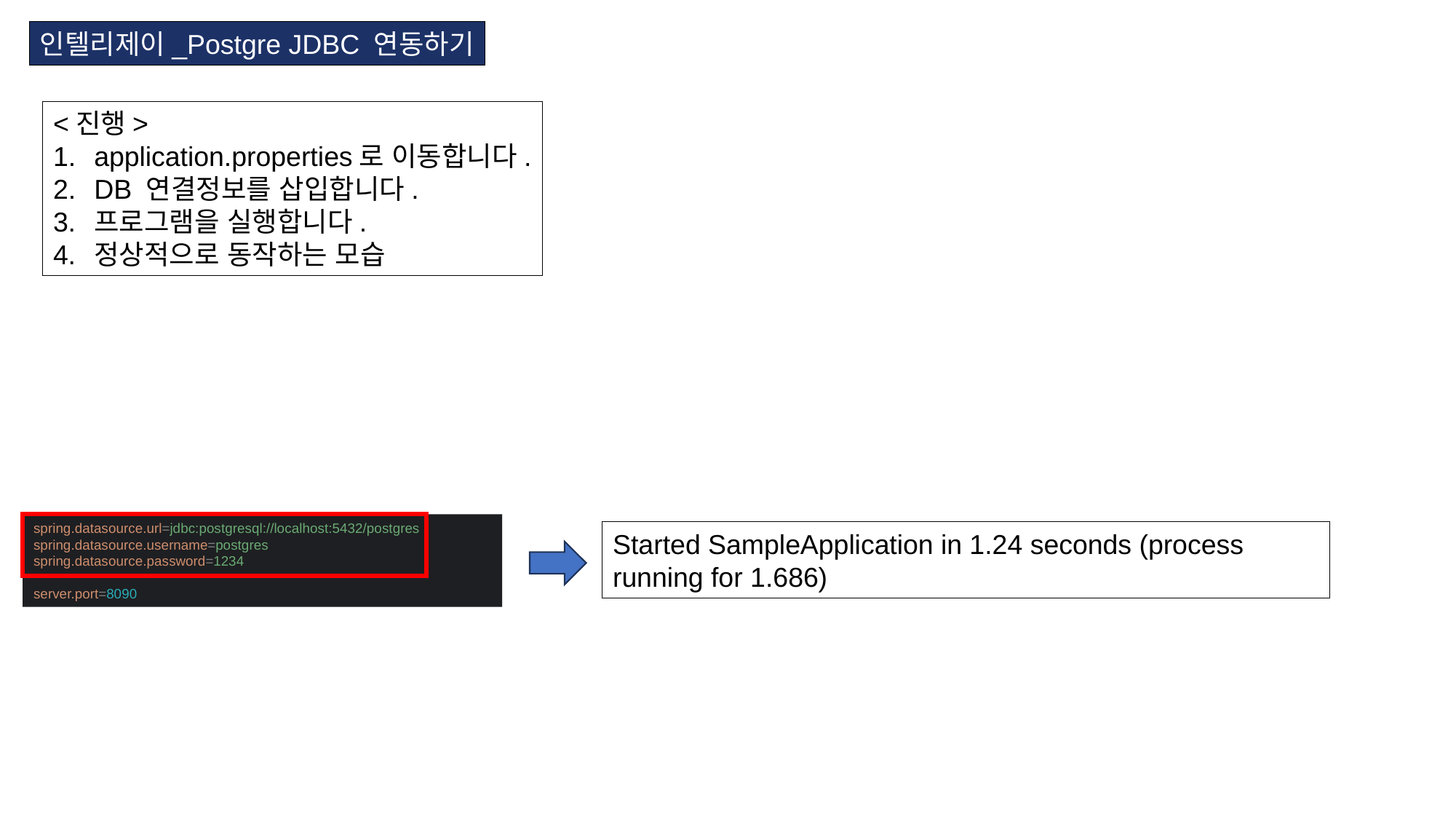

인텔리제이_Postgre JDBC 연동하기
<진행>
application.properties로 이동합니다.
DB 연결정보를 삽입합니다.
프로그램을 실행합니다.
정상적으로 동작하는 모습

spring.datasource.url=jdbc:postgresql://localhost:5432/postgres
spring.datasource.username=postgres
spring.datasource.password=1234
server.port=8090
Started SampleApplication in 1.24 seconds (process running for 1.686)